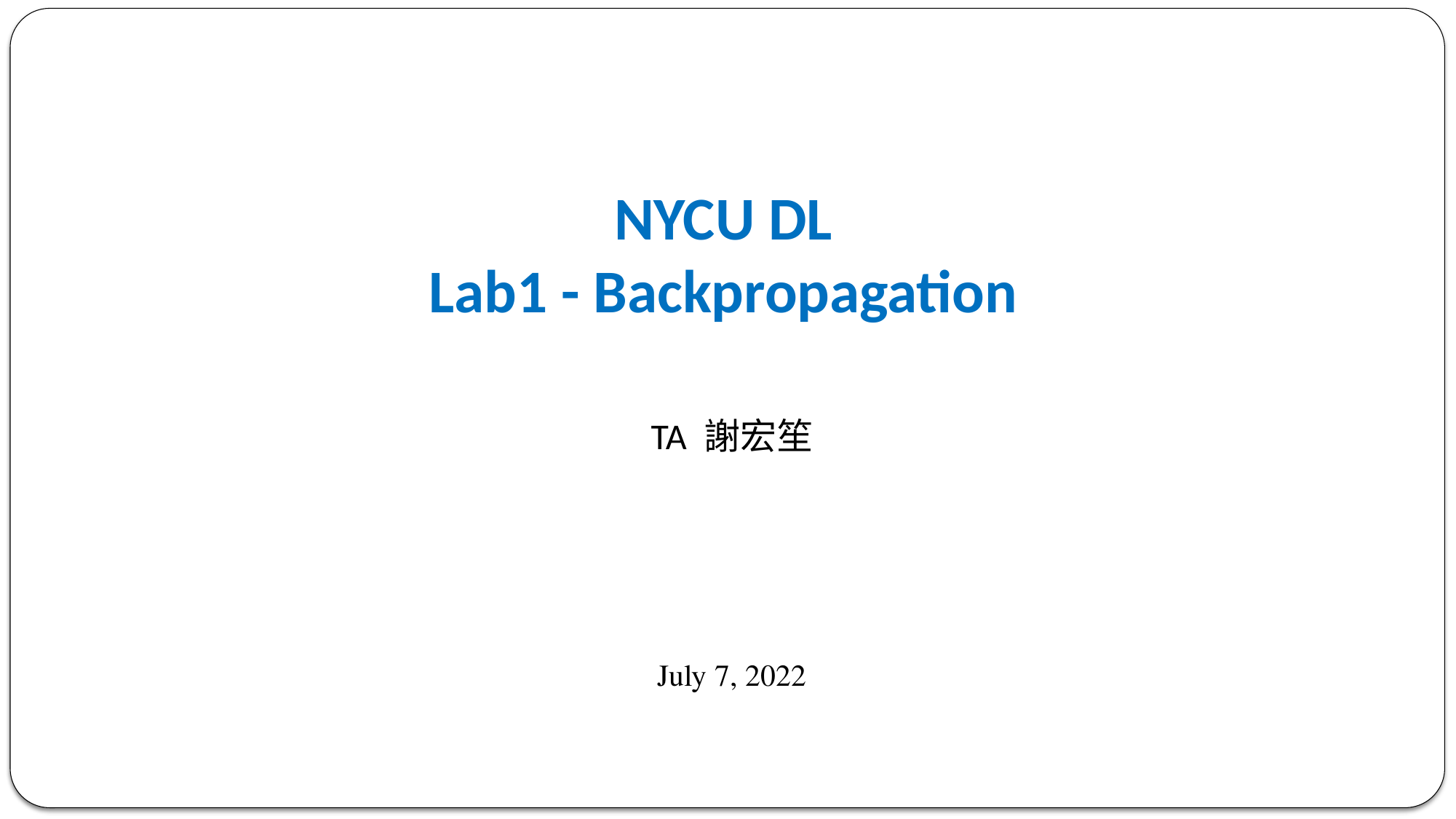

# NYCU DL Lab1 - Backpropagation
TA 謝宏笙
July 7, 2022